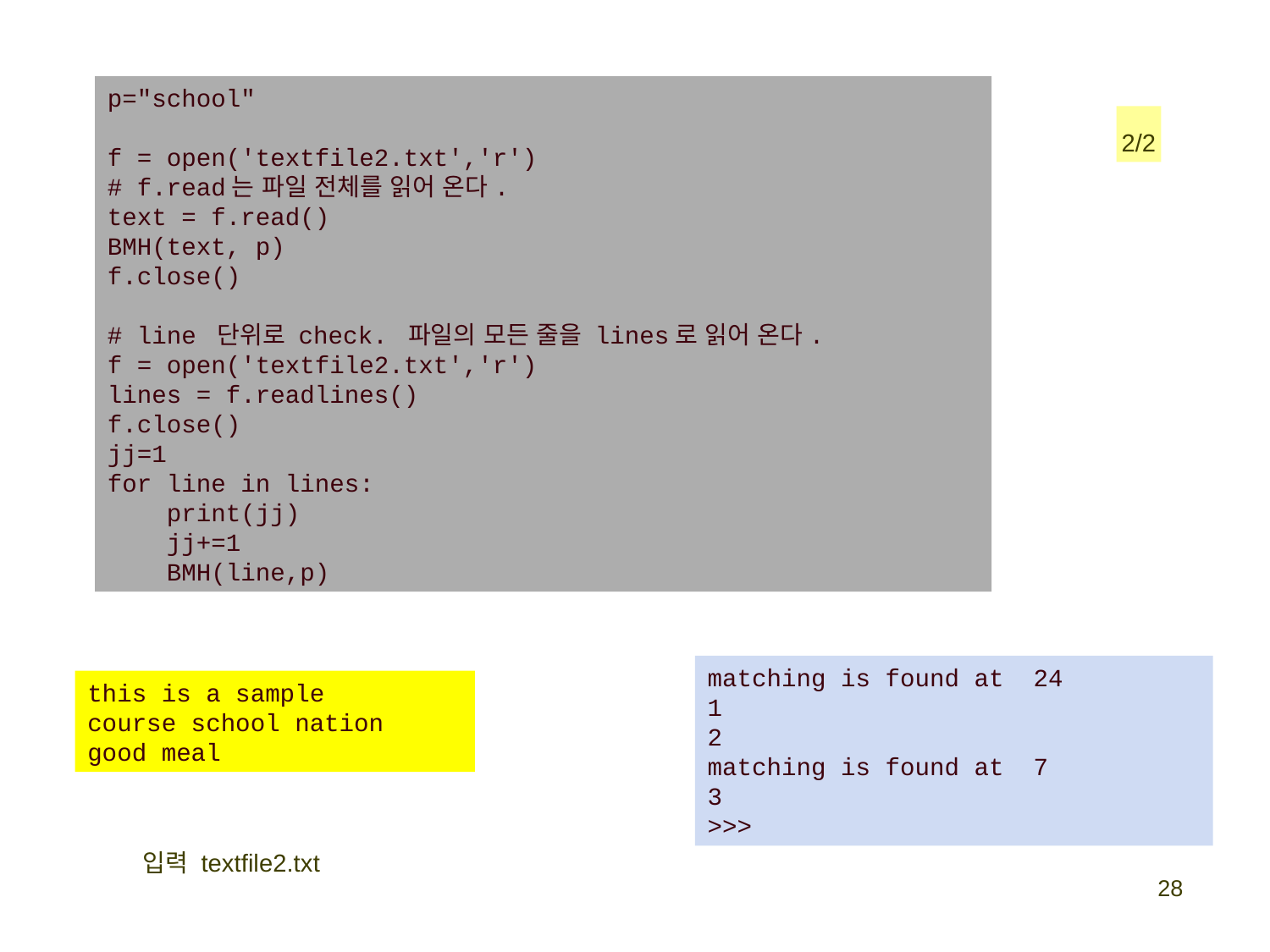

p="school"

f = open('textfile2.txt','r')
# f.read는 파일 전체를 읽어 온다.
text = f.read()
BMH(text, p)
f.close()

# line 단위로 check. 파일의 모든 줄을 lines로 읽어 온다.
f = open('textfile2.txt','r')
lines = f.readlines()
f.close()
jj=1
for line in lines:
    print(jj)
    jj+=1
    BMH(line,p)
2/2
matching is found at  24
1
2
matching is found at  7
3
>>>
this is a sample
course school nation
good meal
입력 textfile2.txt
28